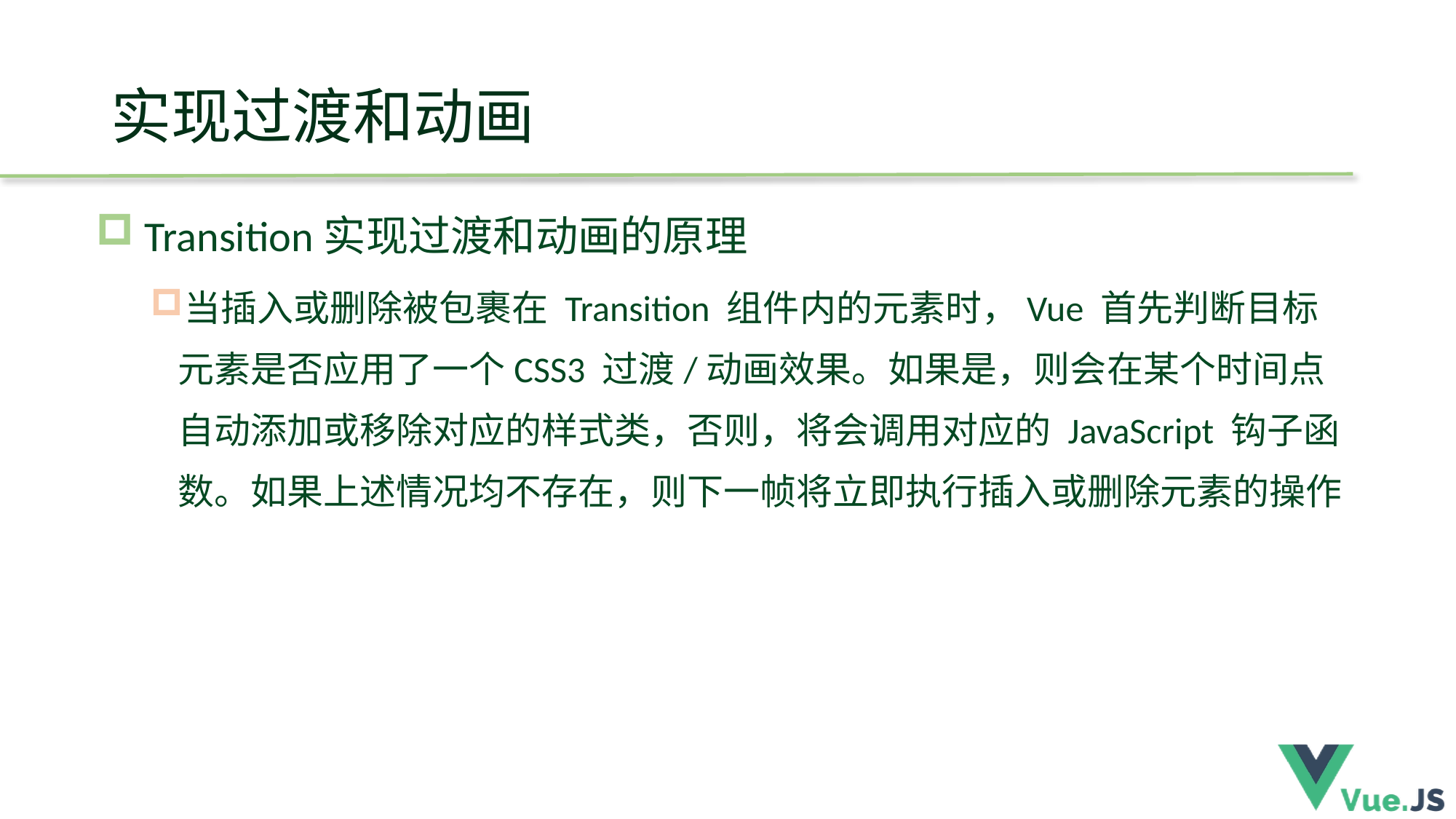

# 实现过渡和动画
 Transition实现过渡和动画的原理
当插入或删除被包裹在 Transition 组件内的元素时，Vue 首先判断目标元素是否应用了一个CSS3 过渡/动画效果。如果是，则会在某个时间点自动添加或移除对应的样式类，否则，将会调用对应的 JavaScript 钩子函数。如果上述情况均不存在，则下一帧将立即执行插入或删除元素的操作